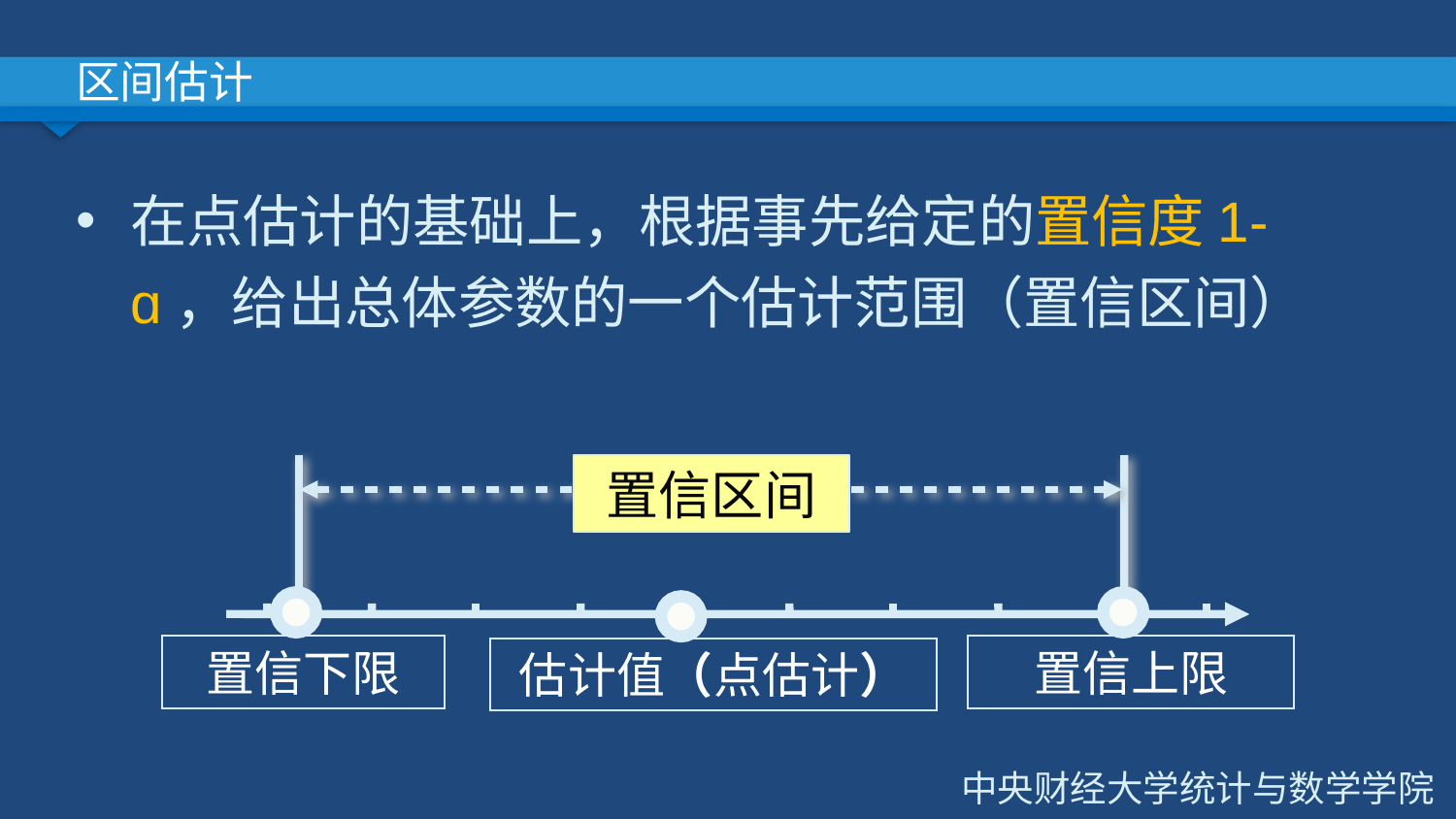

# 区间估计
在点估计的基础上，根据事先给定的置信度1-ɑ，给出总体参数的一个估计范围（置信区间）
置信区间

置信下限
置信上限

估计值（点估计）